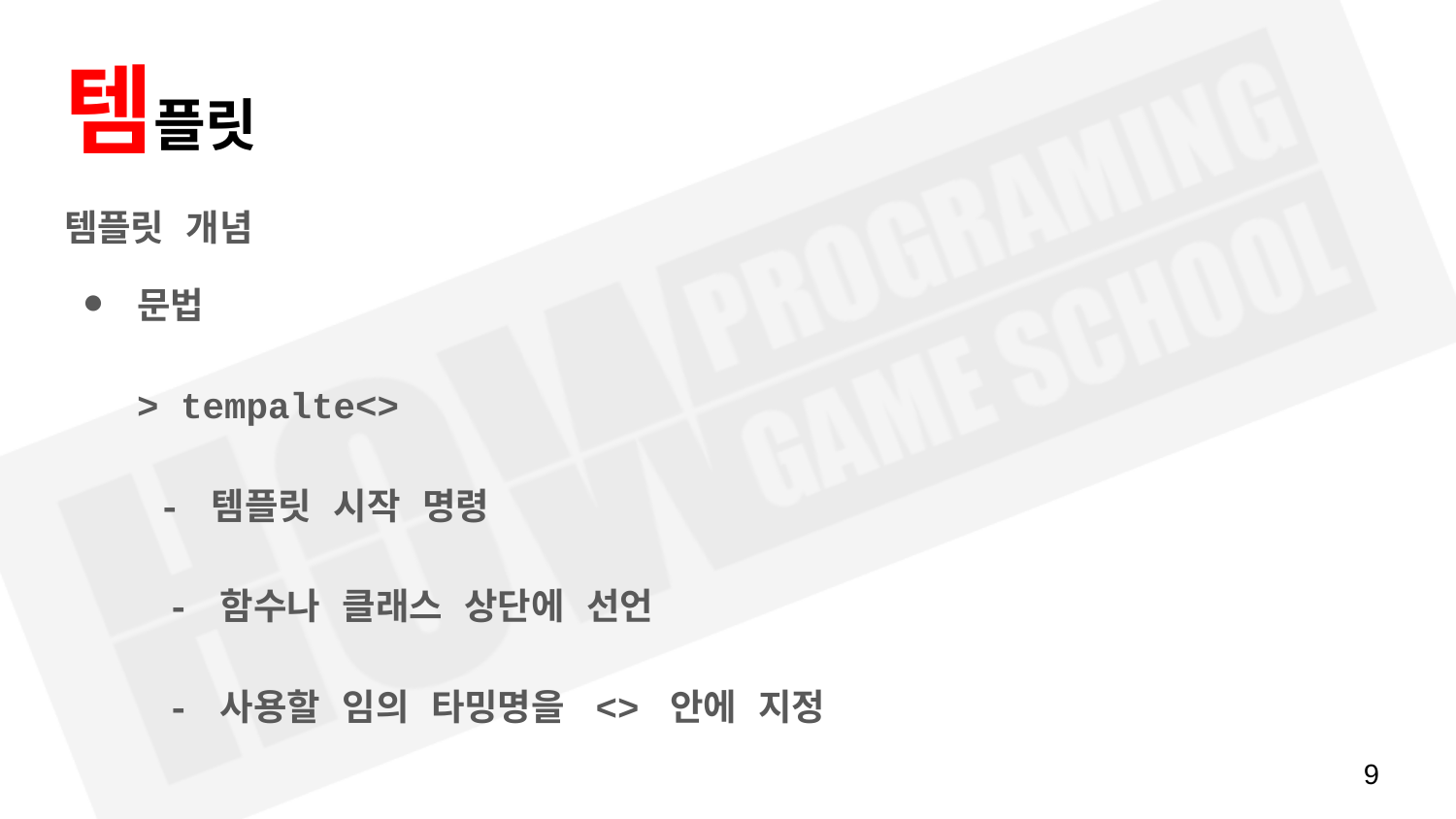

# 템플릿
템플릿 개념
문법
> tempalte<>
 - 템플릿 시작 명령
 - 함수나 클래스 상단에 선언
 - 사용할 임의 타밍명을 <> 안에 지정
9